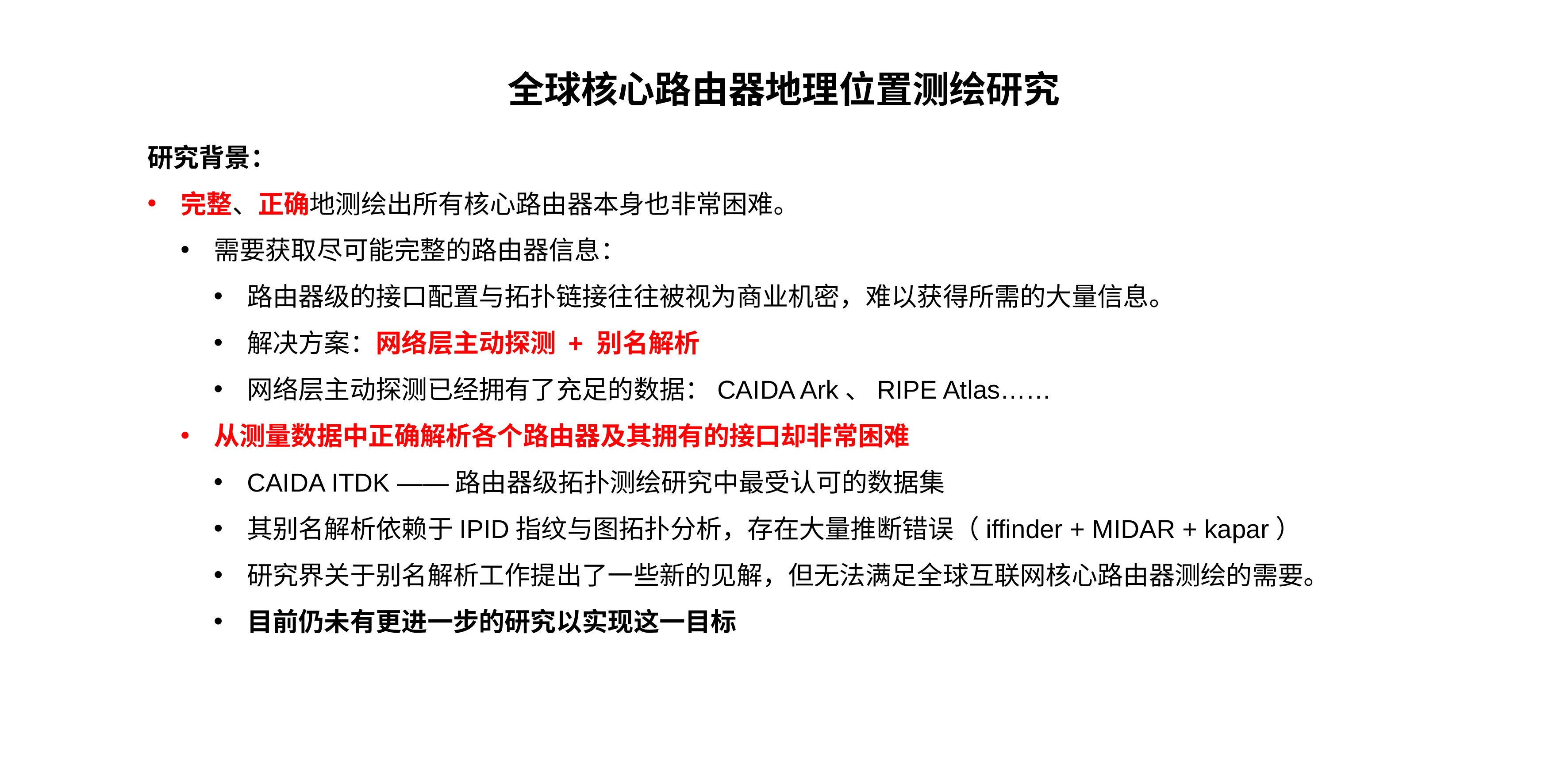

全球核心路由器地理位置测绘研究

研究背景：
完整、正确地测绘出所有核心路由器本身也非常困难。
需要获取尽可能完整的路由器信息：
路由器级的接口配置与拓扑链接往往被视为商业机密，难以获得所需的大量信息。
解决方案：网络层主动探测 + 别名解析
网络层主动探测已经拥有了充足的数据：CAIDA Ark、RIPE Atlas……
从测量数据中正确解析各个路由器及其拥有的接口却非常困难
CAIDA ITDK ——路由器级拓扑测绘研究中最受认可的数据集
其别名解析依赖于IPID指纹与图拓扑分析，存在大量推断错误（iffinder + MIDAR + kapar）
研究界关于别名解析工作提出了一些新的见解，但无法满足全球互联网核心路由器测绘的需要。
目前仍未有更进一步的研究以实现这一目标